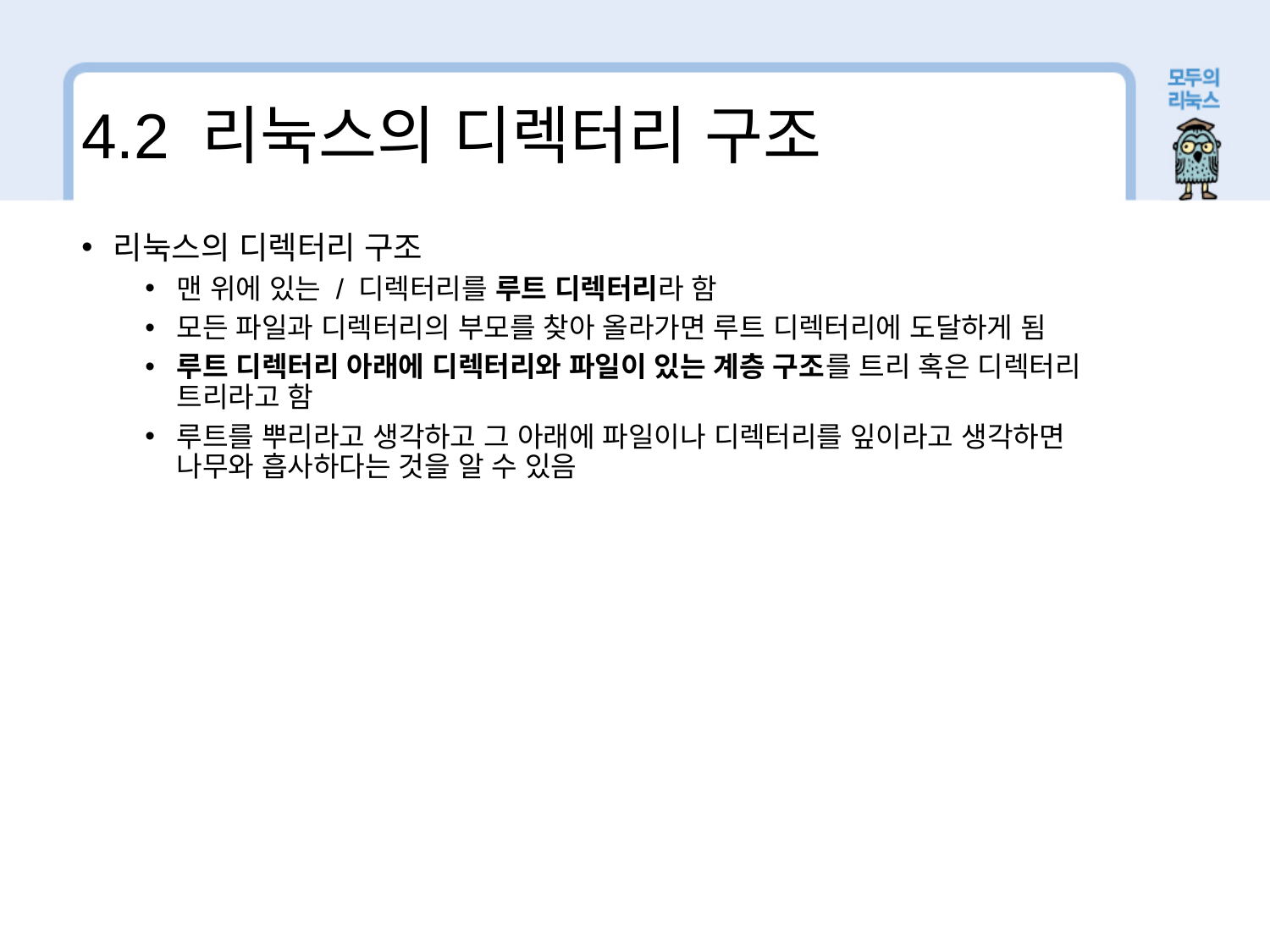

4.2 리눅스의 디렉터리 구조
리눅스의 디렉터리 구조
맨 위에 있는 / 디렉터리를 루트 디렉터리라 함
모든 파일과 디렉터리의 부모를 찾아 올라가면 루트 디렉터리에 도달하게 됨
루트 디렉터리 아래에 디렉터리와 파일이 있는 계층 구조를 트리 혹은 디렉터리 트리라고 함
루트를 뿌리라고 생각하고 그 아래에 파일이나 디렉터리를 잎이라고 생각하면 나무와 흡사하다는 것을 알 수 있음